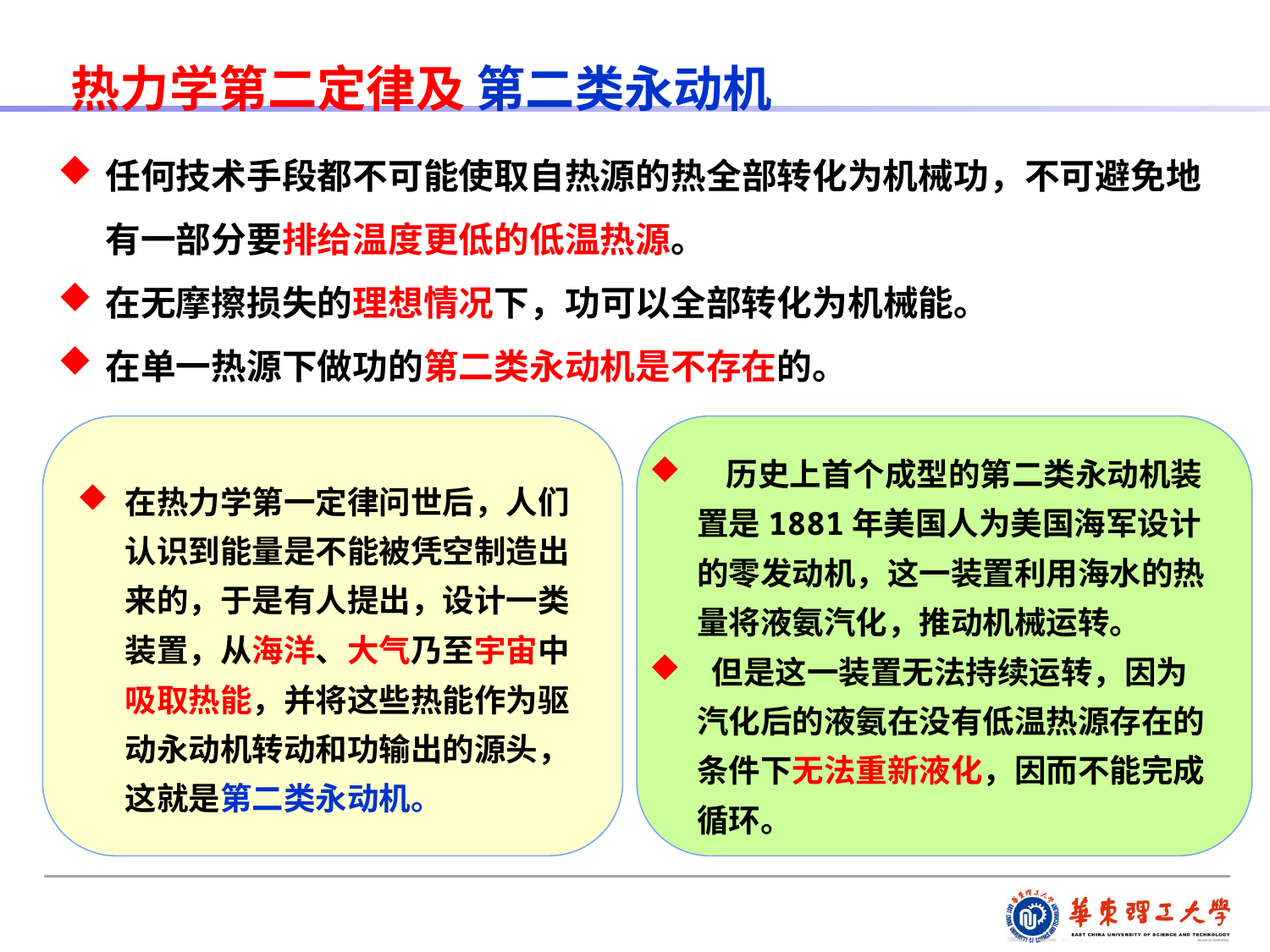

热力学第二定律及 第二类永动机
任何技术手段都不可能使取自热源的热全部转化为机械功，不可避免地有一部分要排给温度更低的低温热源。
在无摩擦损失的理想情况下，功可以全部转化为机械能。
在单一热源下做功的第二类永动机是不存在的。

   历史上首个成型的第二类永动机装置是1881年美国人为美国海军设计的零发动机，这一装置利用海水的热量将液氨汽化，推动机械运转。
 但是这一装置无法持续运转，因为汽化后的液氨在没有低温热源存在的条件下无法重新液化，因而不能完成循环。
在热力学第一定律问世后，人们认识到能量是不能被凭空制造出来的，于是有人提出，设计一类装置，从海洋、大气乃至宇宙中吸取热能，并将这些热能作为驱动永动机转动和功输出的源头，这就是第二类永动机。